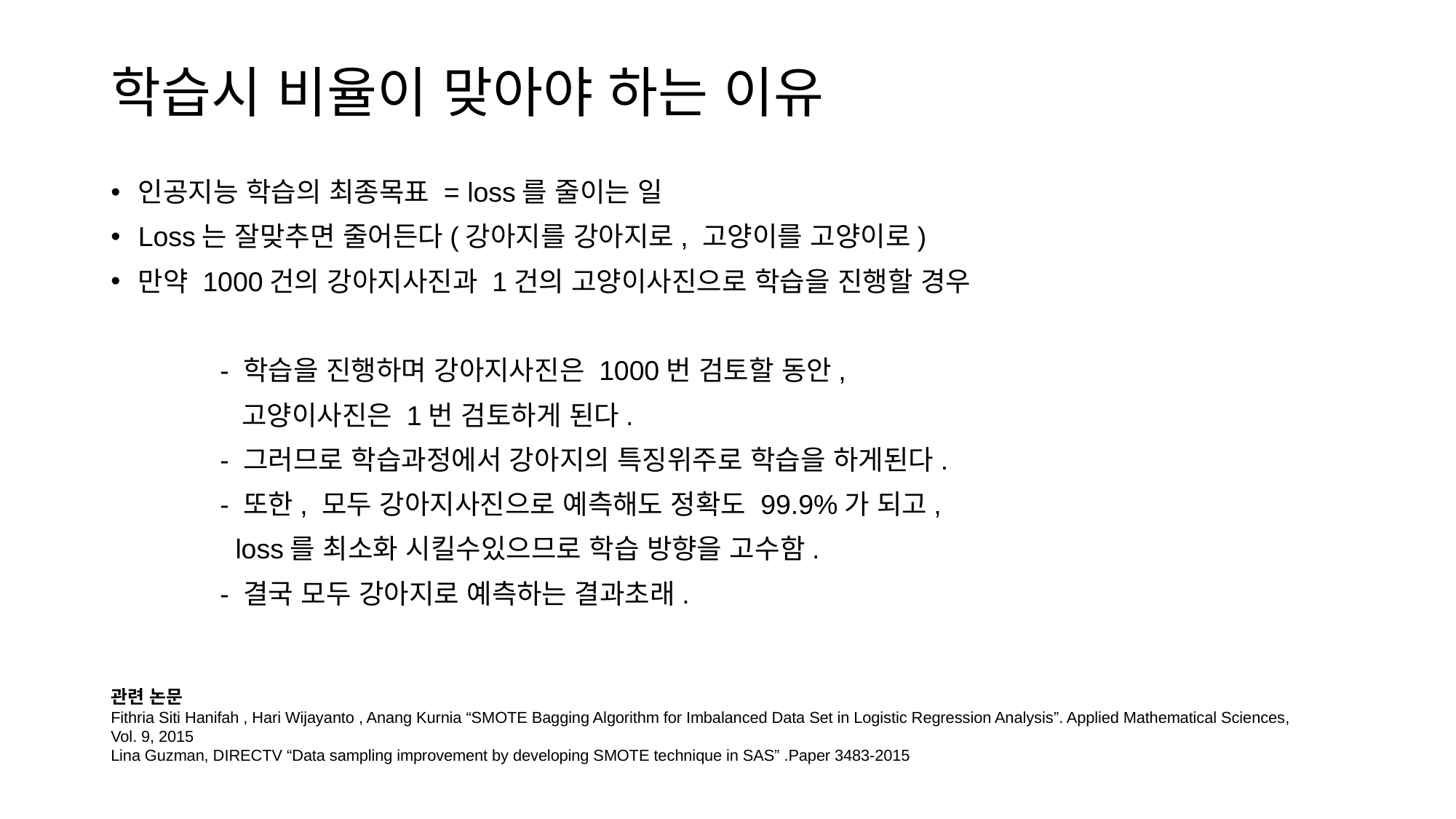

# 학습시 비율이 맞아야 하는 이유
인공지능 학습의 최종목표 = loss를 줄이는 일
Loss는 잘맞추면 줄어든다(강아지를 강아지로, 고양이를 고양이로)
만약 1000건의 강아지사진과 1건의 고양이사진으로 학습을 진행할 경우

	- 학습을 진행하며 강아지사진은 1000번 검토할 동안,
	  고양이사진은 1번 검토하게 된다.
	- 그러므로 학습과정에서 강아지의 특징위주로 학습을 하게된다.
	- 또한, 모두 강아지사진으로 예측해도 정확도 99.9%가 되고,
	  loss를 최소화 시킬수있으므로 학습 방향을 고수함.
	- 결국 모두 강아지로 예측하는 결과초래.

관련 논문
Fithria Siti Hanifah , Hari Wijayanto , Anang Kurnia “SMOTE Bagging Algorithm for Imbalanced Data Set in Logistic Regression Analysis”. Applied Mathematical Sciences, Vol. 9, 2015
Lina Guzman, DIRECTV “Data sampling improvement by developing SMOTE technique in SAS” .Paper 3483-2015